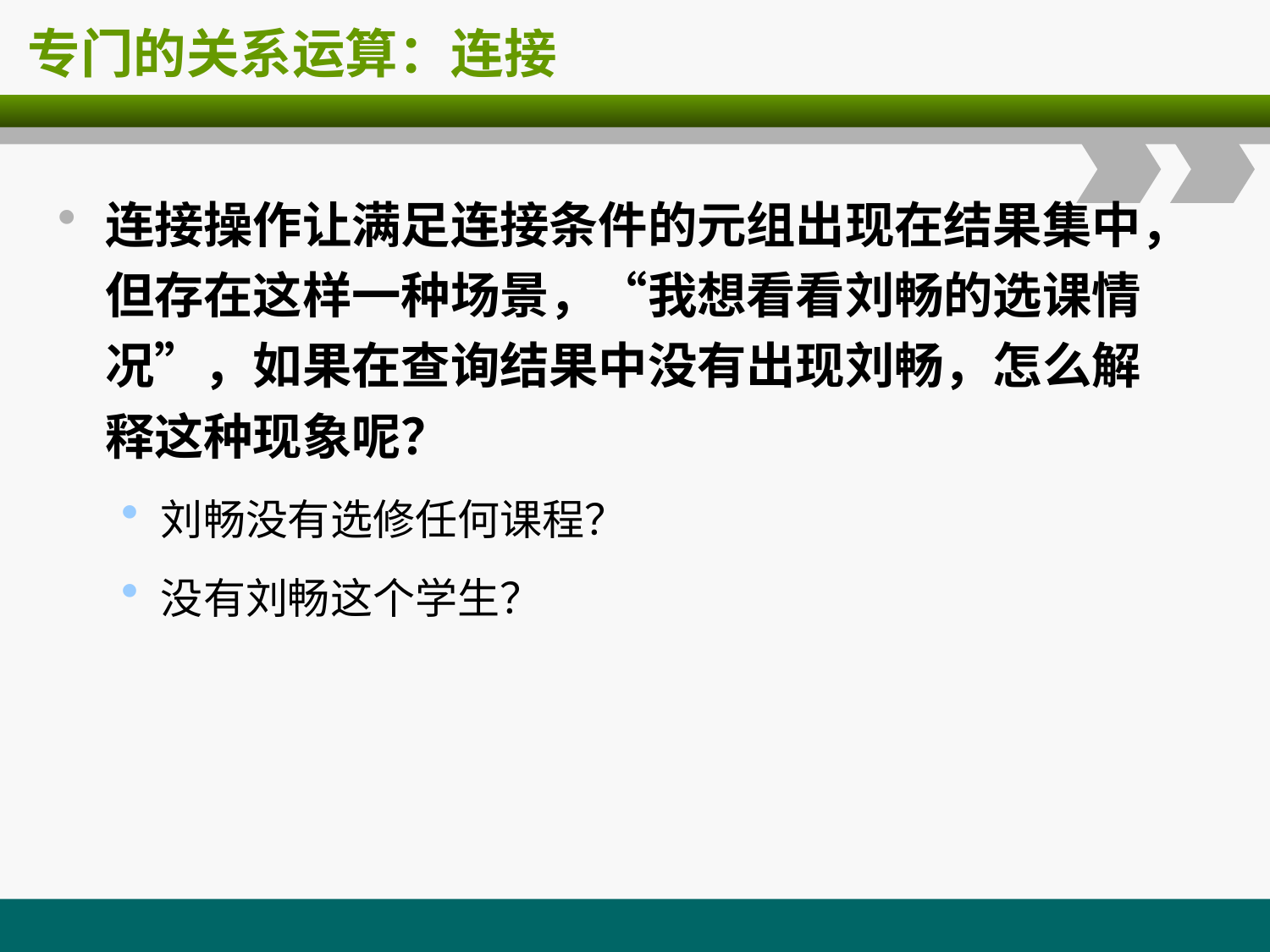

# 专门的关系运算：连接
连接操作让满足连接条件的元组出现在结果集中，但存在这样一种场景，“我想看看刘畅的选课情况”，如果在查询结果中没有出现刘畅，怎么解释这种现象呢？
刘畅没有选修任何课程？
没有刘畅这个学生？